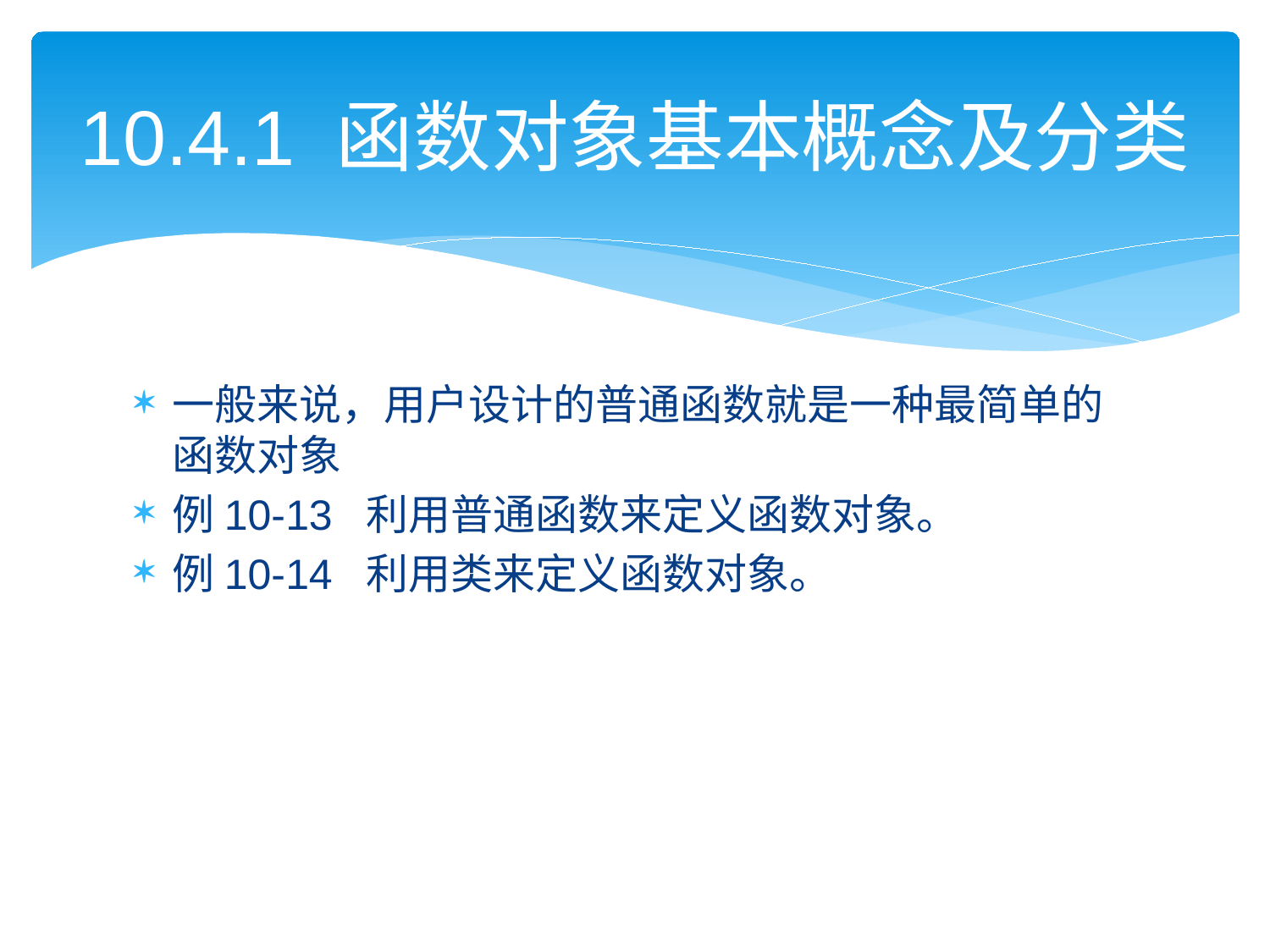

# 10.4.1 函数对象基本概念及分类
一般来说，用户设计的普通函数就是一种最简单的函数对象
例10-13  利用普通函数来定义函数对象。
例10-14  利用类来定义函数对象。